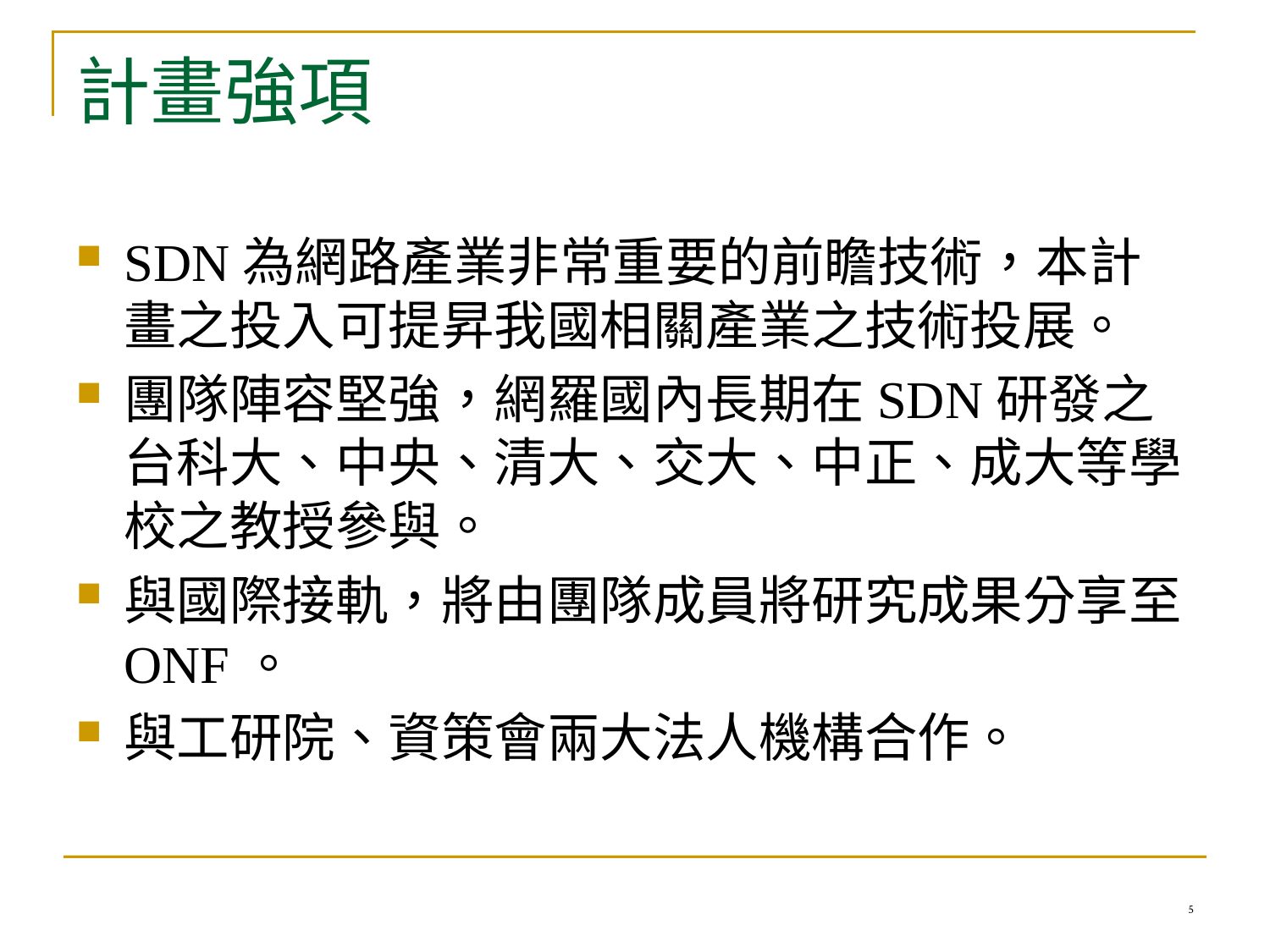

# 計畫強項
SDN為網路產業非常重要的前瞻技術，本計畫之投入可提昇我國相關產業之技術投展。
團隊陣容堅強，網羅國內長期在SDN研發之台科大、中央、清大、交大、中正、成大等學校之教授參與。
與國際接軌，將由團隊成員將研究成果分享至ONF。
與工研院、資策會兩大法人機構合作。
5